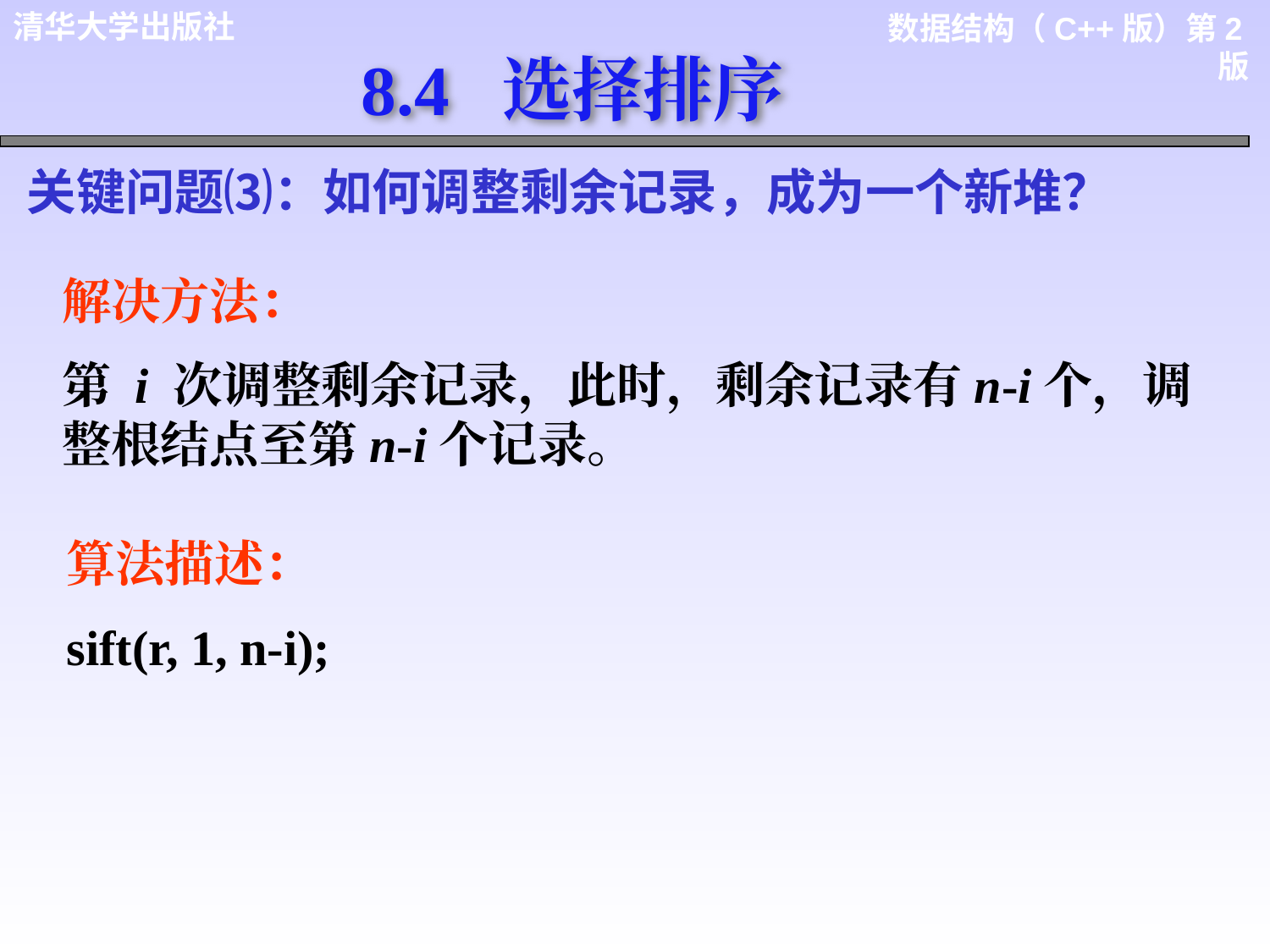

8.4  选择排序
关键问题⑶：如何调整剩余记录，成为一个新堆？
解决方法：
第 i 次调整剩余记录，此时，剩余记录有n-i个，调整根结点至第n-i个记录。
算法描述：
sift(r, 1, n-i);